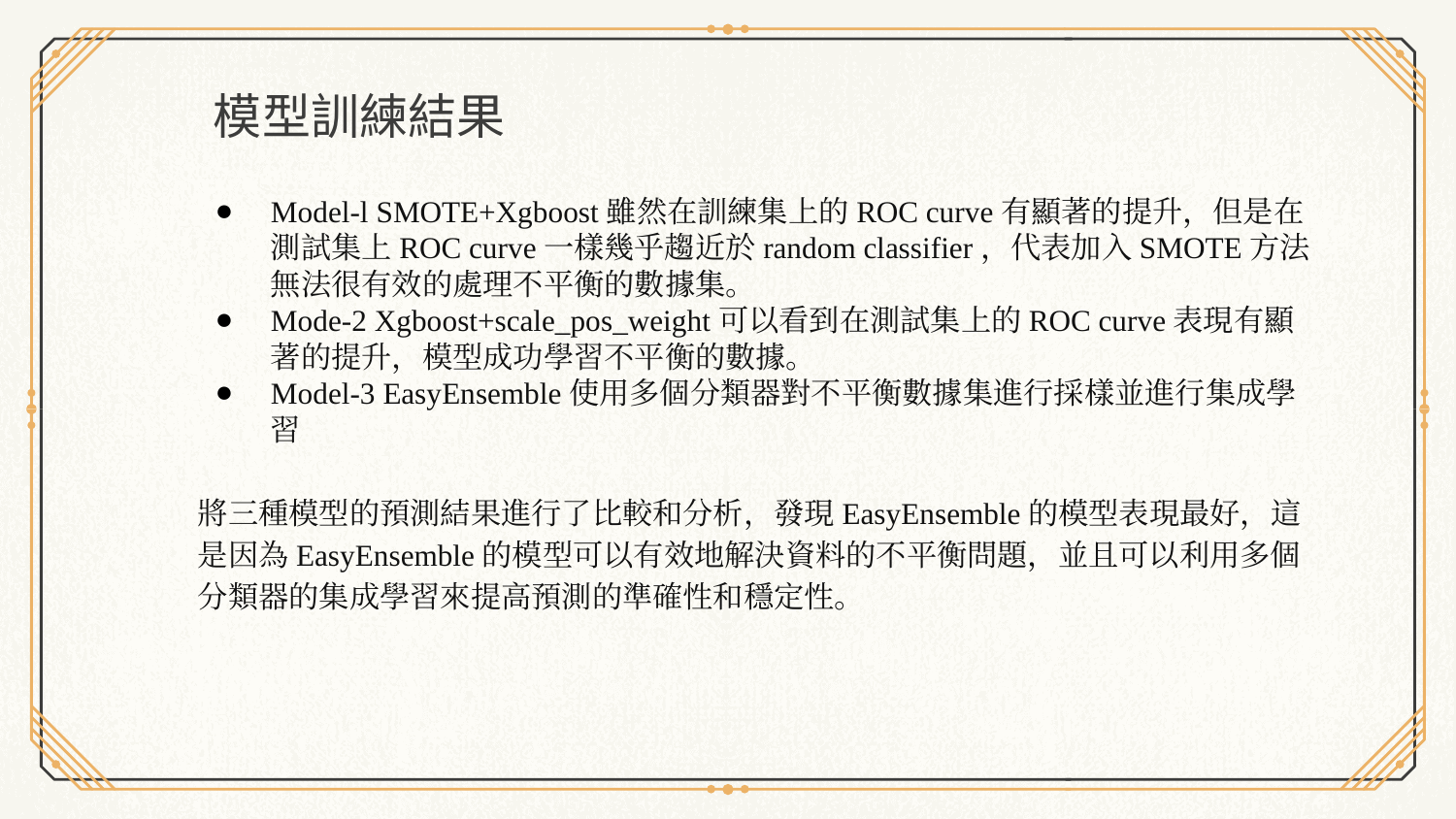

# 模型訓練結果
Model-l SMOTE+Xgboost雖然在訓練集上的ROC curve有顯著的提升，但是在測試集上ROC curve一樣幾乎趨近於random classifier，代表加入SMOTE方法無法很有效的處理不平衡的數據集。
Mode-2 Xgboost+scale_pos_weight可以看到在測試集上的ROC curve表現有顯著的提升，模型成功學習不平衡的數據。
Model-3 EasyEnsemble使用多個分類器對不平衡數據集進行採樣並進行集成學習

將三種模型的預測結果進行了比較和分析，發現EasyEnsemble的模型表現最好，這是因為EasyEnsemble的模型可以有效地解決資料的不平衡問題，並且可以利用多個分類器的集成學習來提高預測的準確性和穩定性。